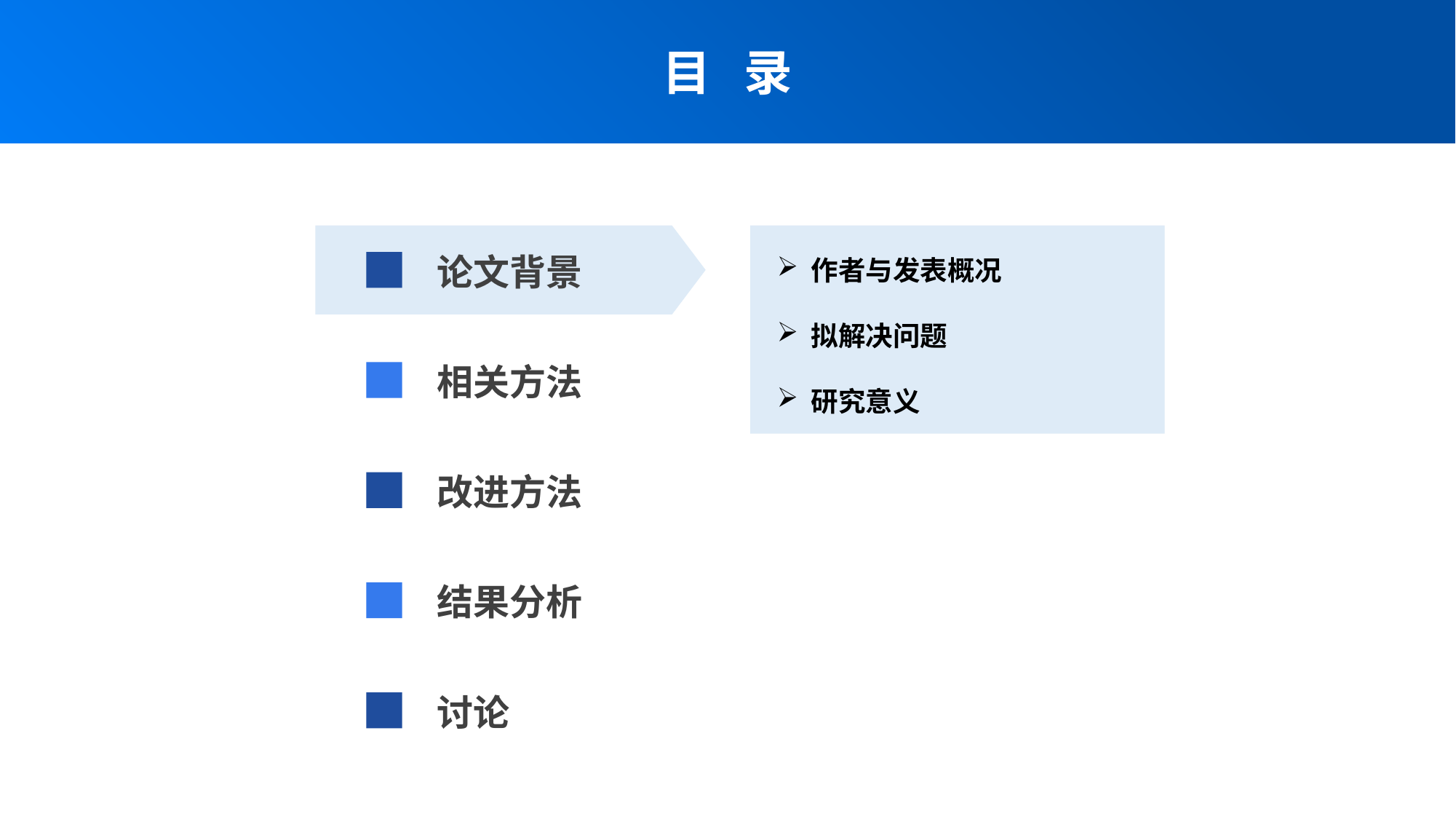

目   录

论文背景
作者与发表概况

拟解决问题

研究意义

相关方法

改进方法

结果分析

讨论